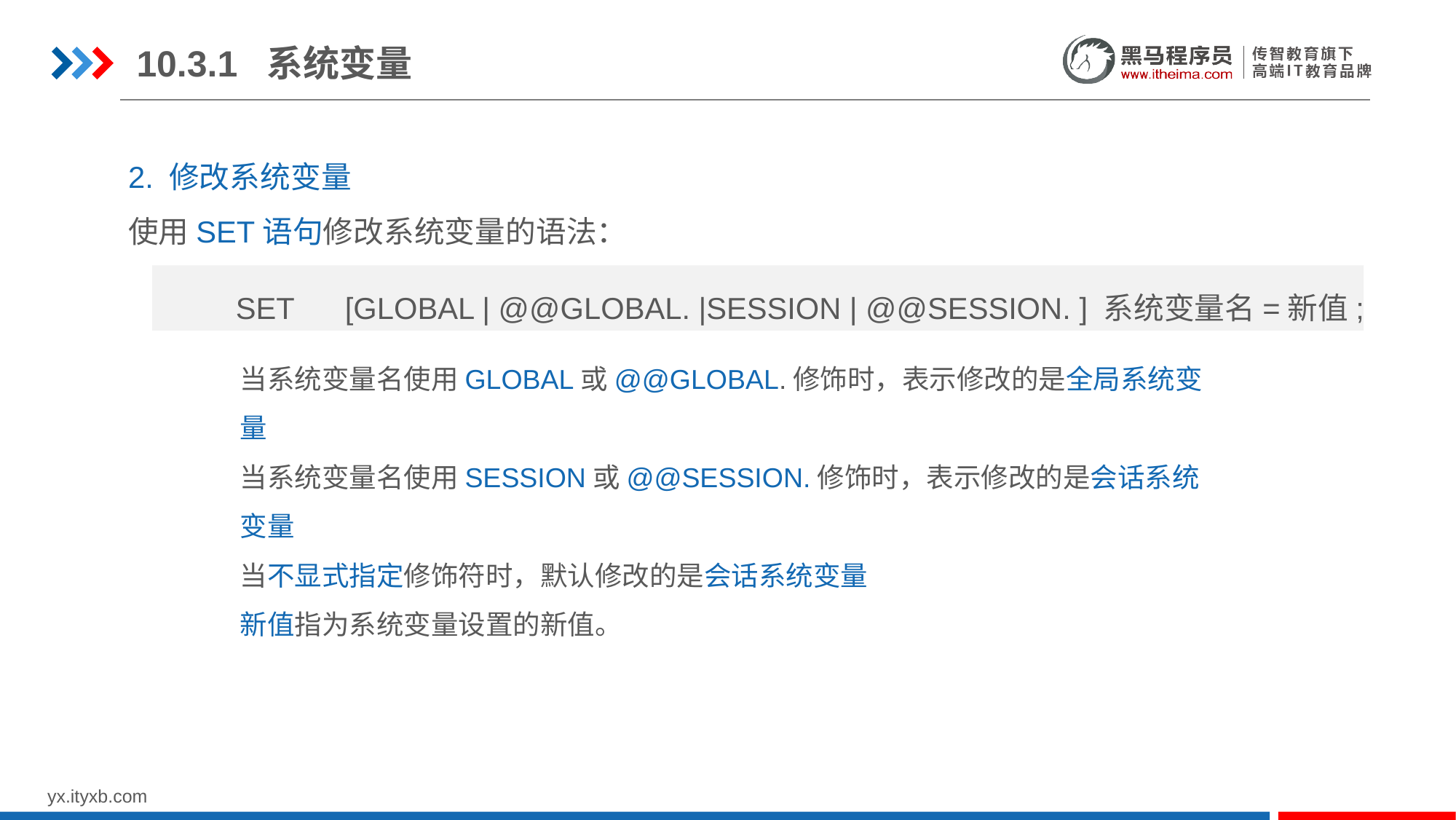

10.3.1  系统变量
2. 修改系统变量
使用SET语句修改系统变量的语法：
SET	[GLOBAL | @@GLOBAL. |SESSION | @@SESSION. ] 系统变量名=新值;
当系统变量名使用GLOBAL或@@GLOBAL.修饰时，表示修改的是全局系统变量
当系统变量名使用SESSION或@@SESSION.修饰时，表示修改的是会话系统变量
当不显式指定修饰符时，默认修改的是会话系统变量
新值指为系统变量设置的新值。